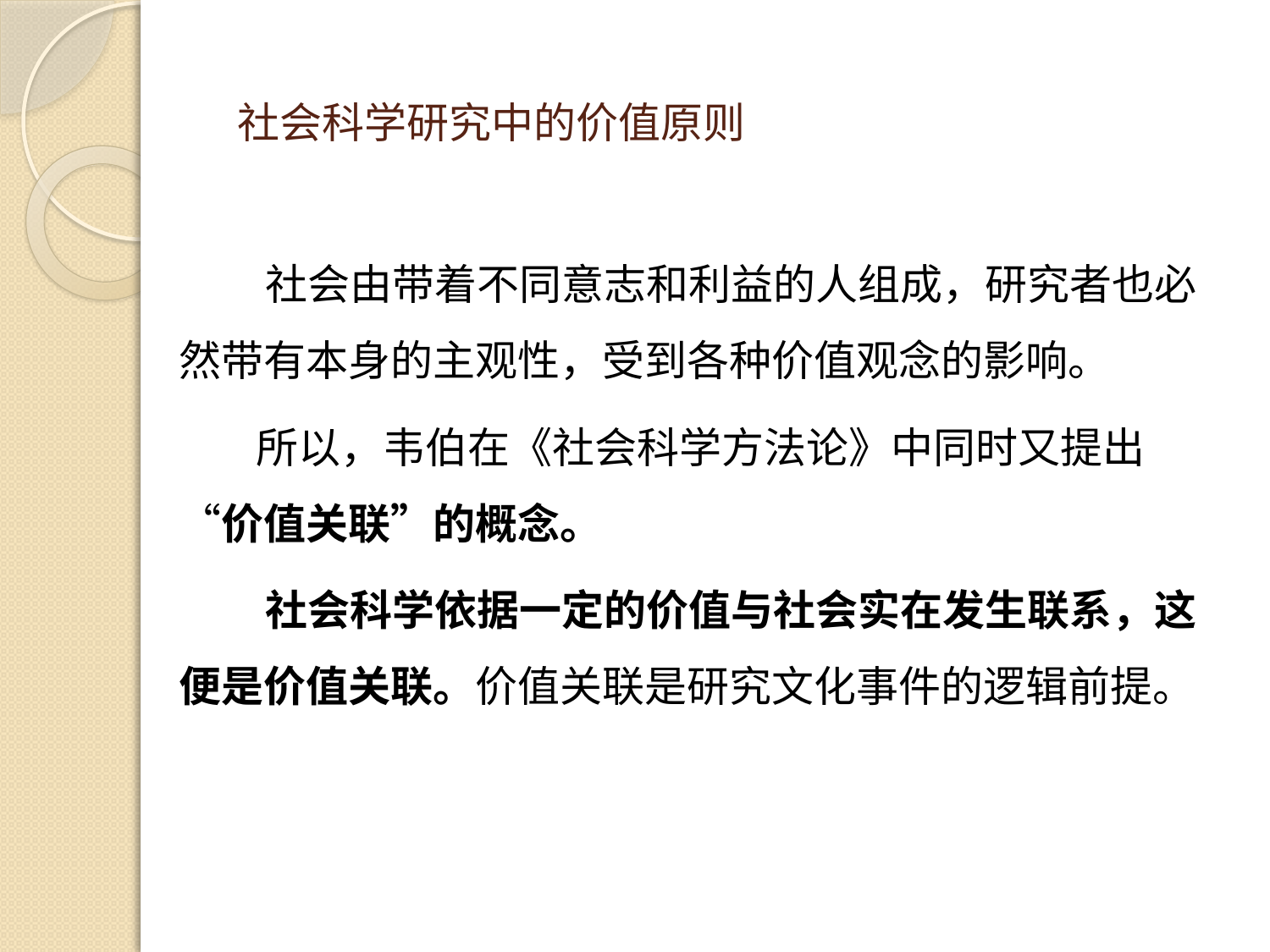

# 社会科学研究中的价值原则
        社会由带着不同意志和利益的人组成，研究者也必然带有本身的主观性，受到各种价值观念的影响。
       所以，韦伯在《社会科学方法论》中同时又提出“价值关联”的概念。
        社会科学依据一定的价值与社会实在发生联系，这便是价值关联。价值关联是研究文化事件的逻辑前提。